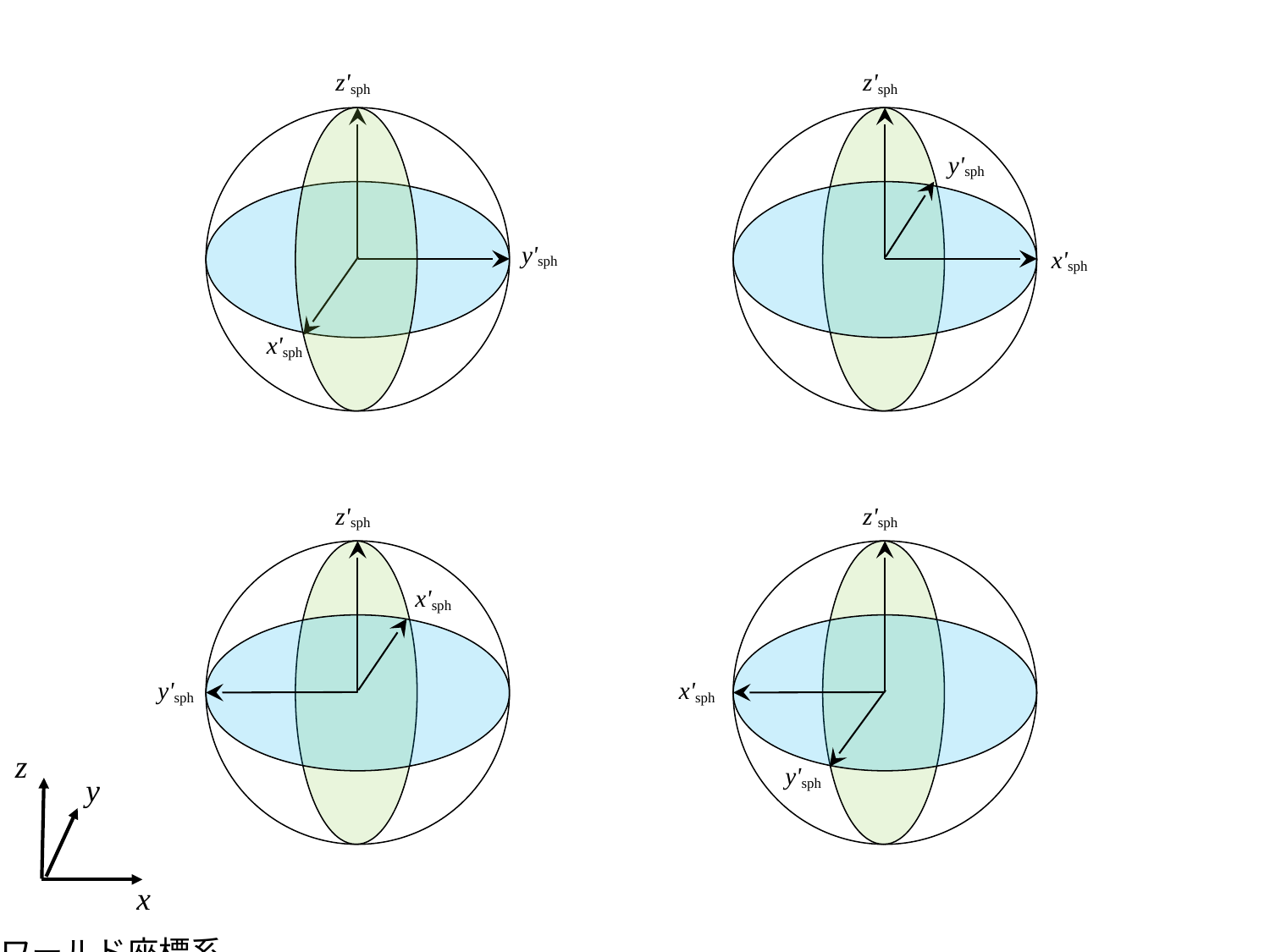

z'sph
z'sph

y'sph

y'sph
x'sph
x'sph
z'sph
z'sph

x'sph

x'sph
y'sph
z
y'sph
y
x
ワールド座標系